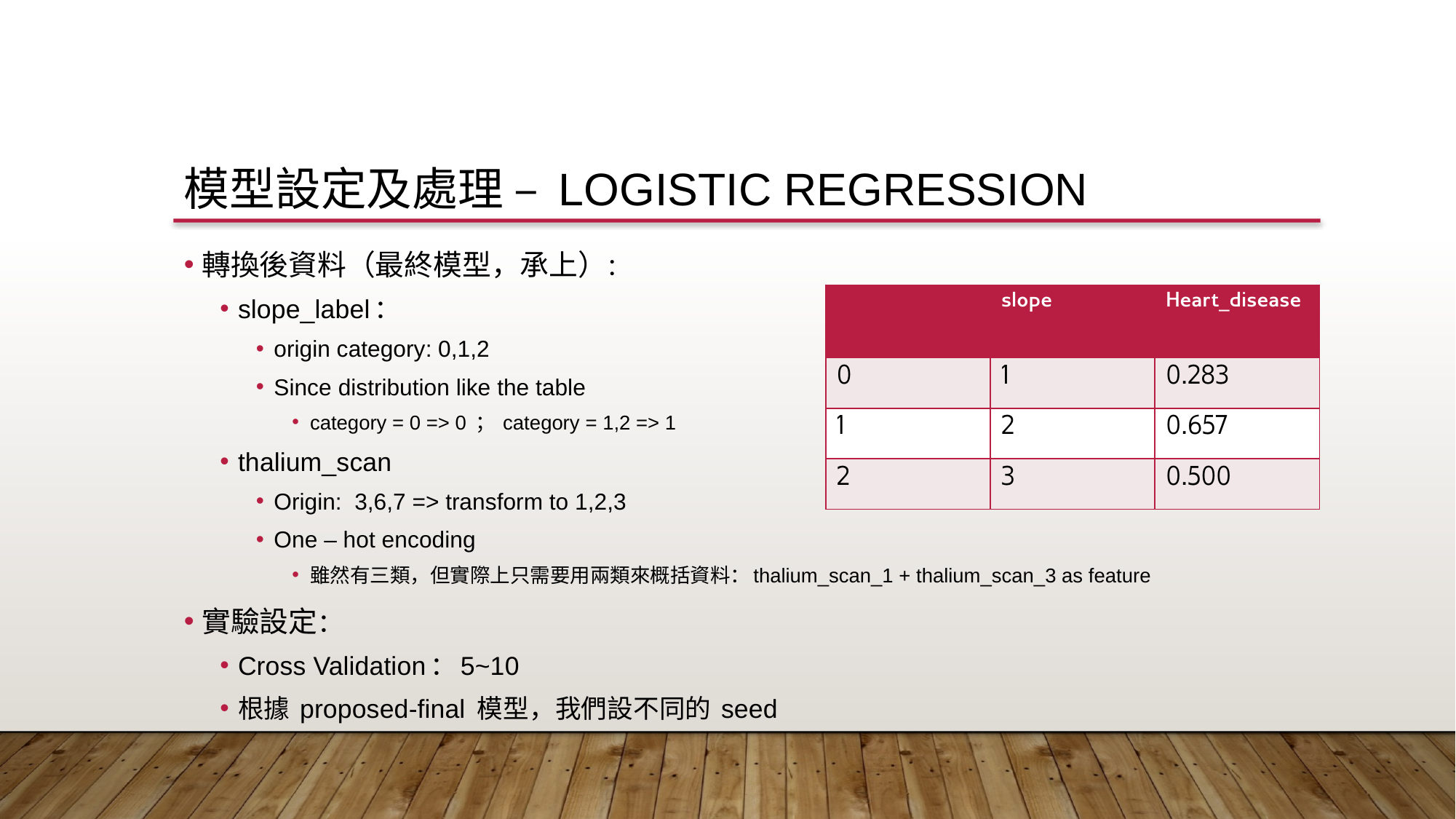

模型設定及處理 – Logistic Regression
轉換後資料（最終模型，承上）：
slope_label：
origin category: 0,1,2
Since distribution like the table
category = 0 => 0 ； category = 1,2 => 1
thalium_scan
Origin:  3,6,7 => transform to 1,2,3
One – hot encoding
雖然有三類，但實際上只需要用兩類來概括資料：thalium_scan_1 + thalium_scan_3 as feature
實驗設定：
Cross Validation：5~10
根據 proposed-final 模型，我們設不同的 seed

|  | slope | Heart\_disease |
| --- | --- | --- |
| 0 | 1 | 0.283 |
| 1 | 2 | 0.657 |
| 2 | 3 | 0.500 |